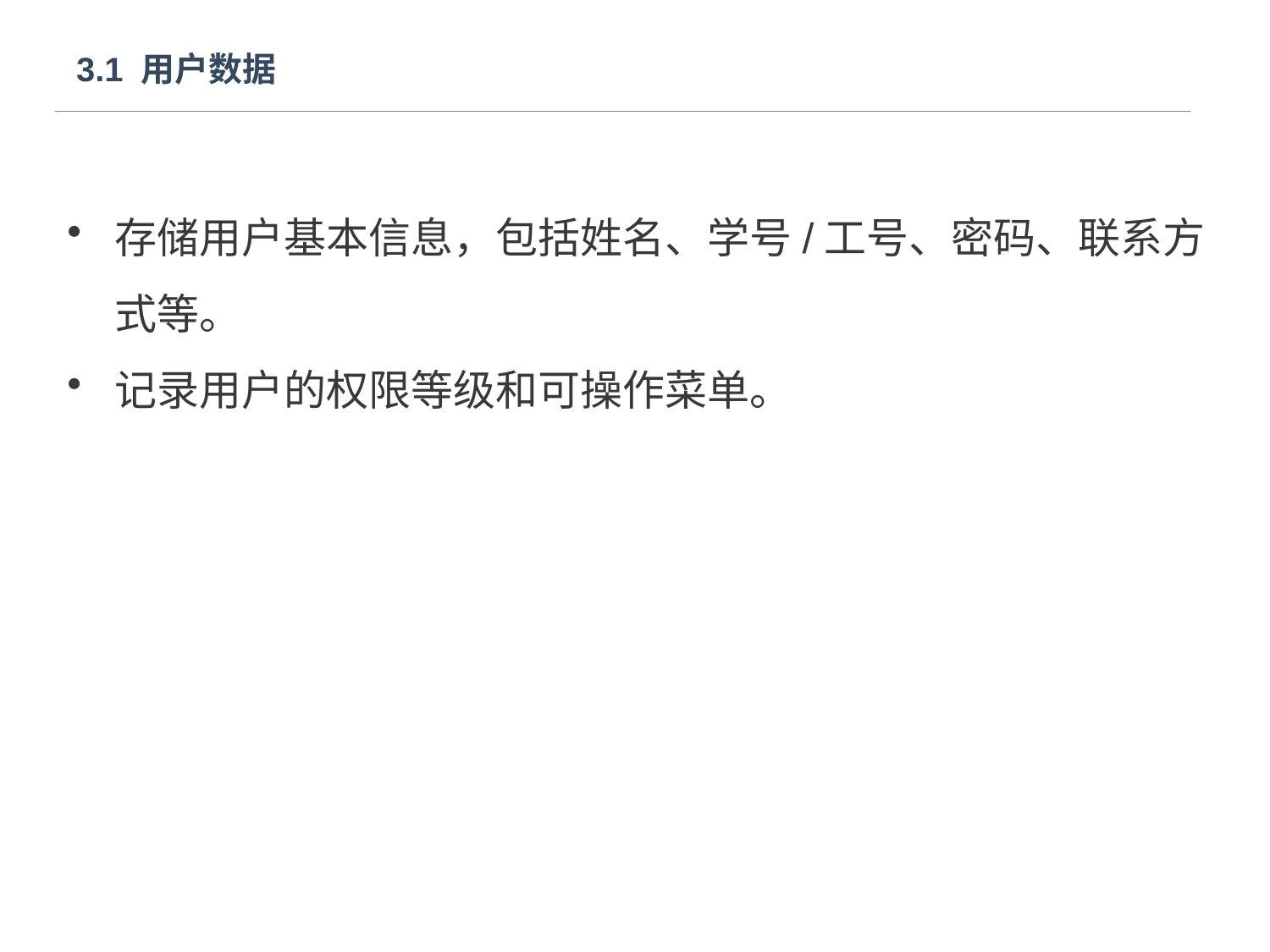

3.1 用户数据

存储用户基本信息，包括姓名、学号/工号、密码、联系方式等。
记录用户的权限等级和可操作菜单。